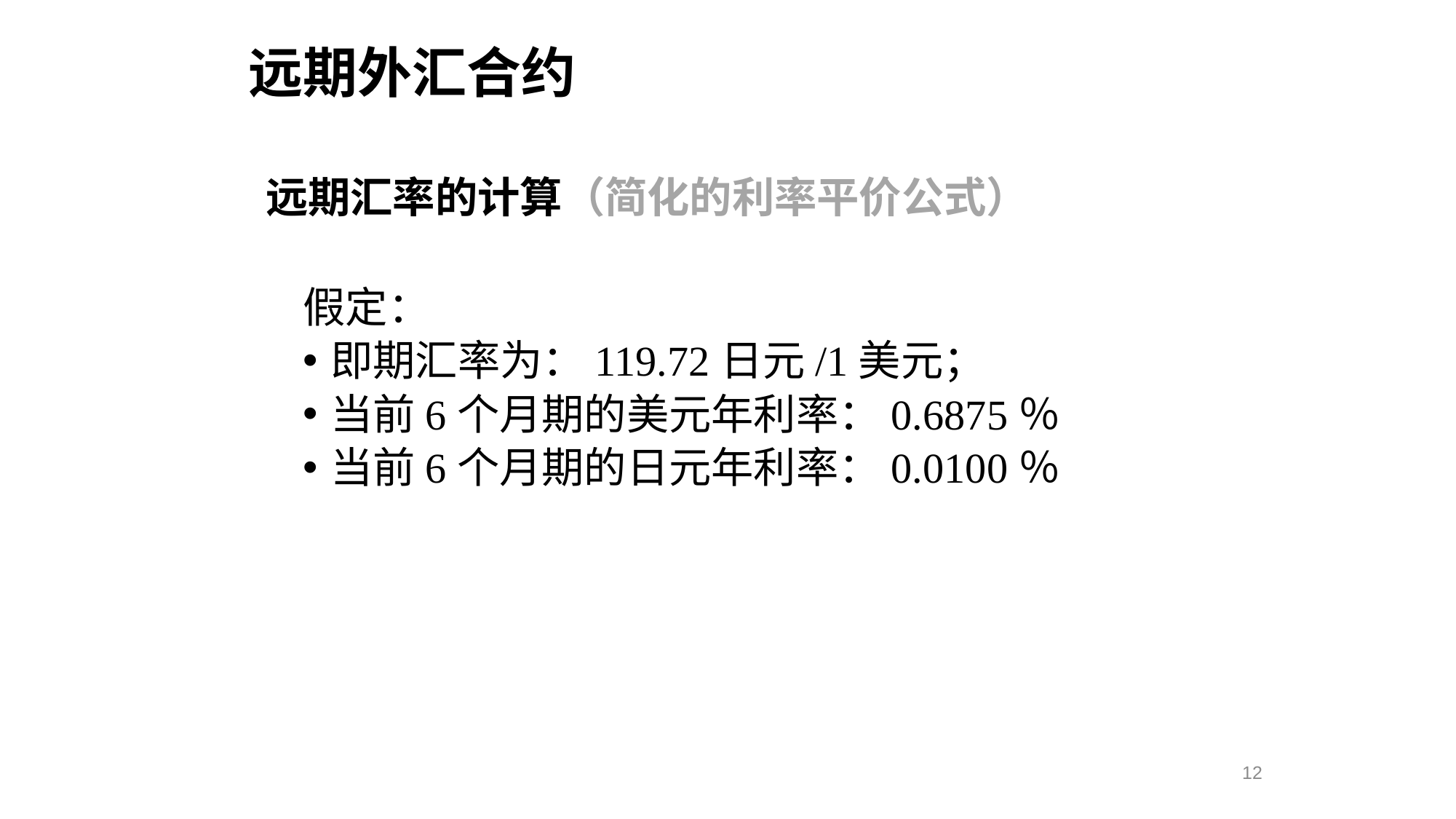

远期外汇合约
# 远期汇率的计算（简化的利率平价公式）
假定：
即期汇率为：119.72日元/1美元；
当前6个月期的美元年利率：0.6875％
当前6个月期的日元年利率：0.0100％

12